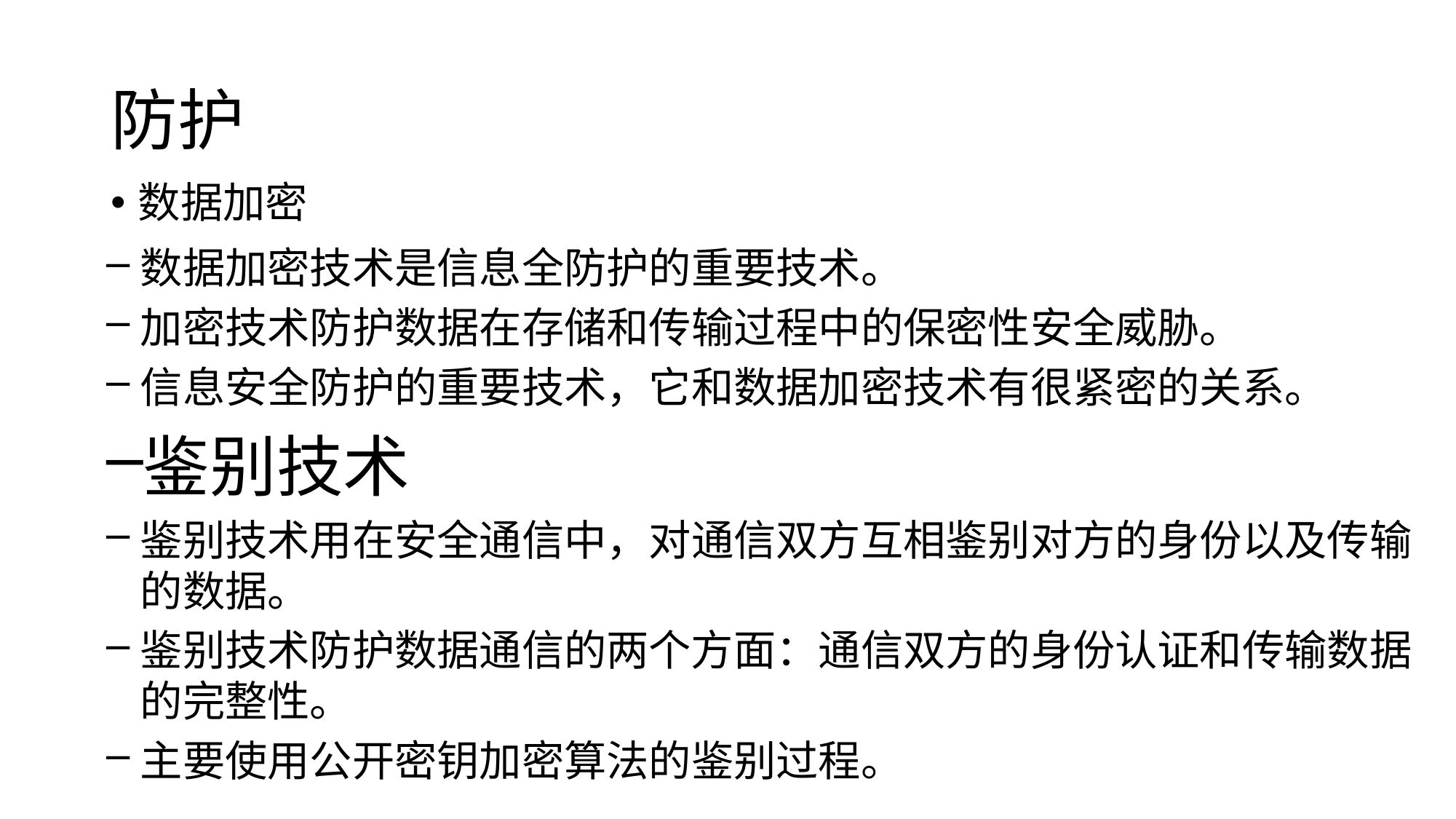

# 防护
数据加密
数据加密技术是信息全防护的重要技术。
加密技术防护数据在存储和传输过程中的保密性安全威胁。
信息安全防护的重要技术，它和数据加密技术有很紧密的关系。
鉴别技术
鉴别技术用在安全通信中，对通信双方互相鉴别对方的身份以及传输的数据。
鉴别技术防护数据通信的两个方面：通信双方的身份认证和传输数据的完整性。
主要使用公开密钥加密算法的鉴别过程。